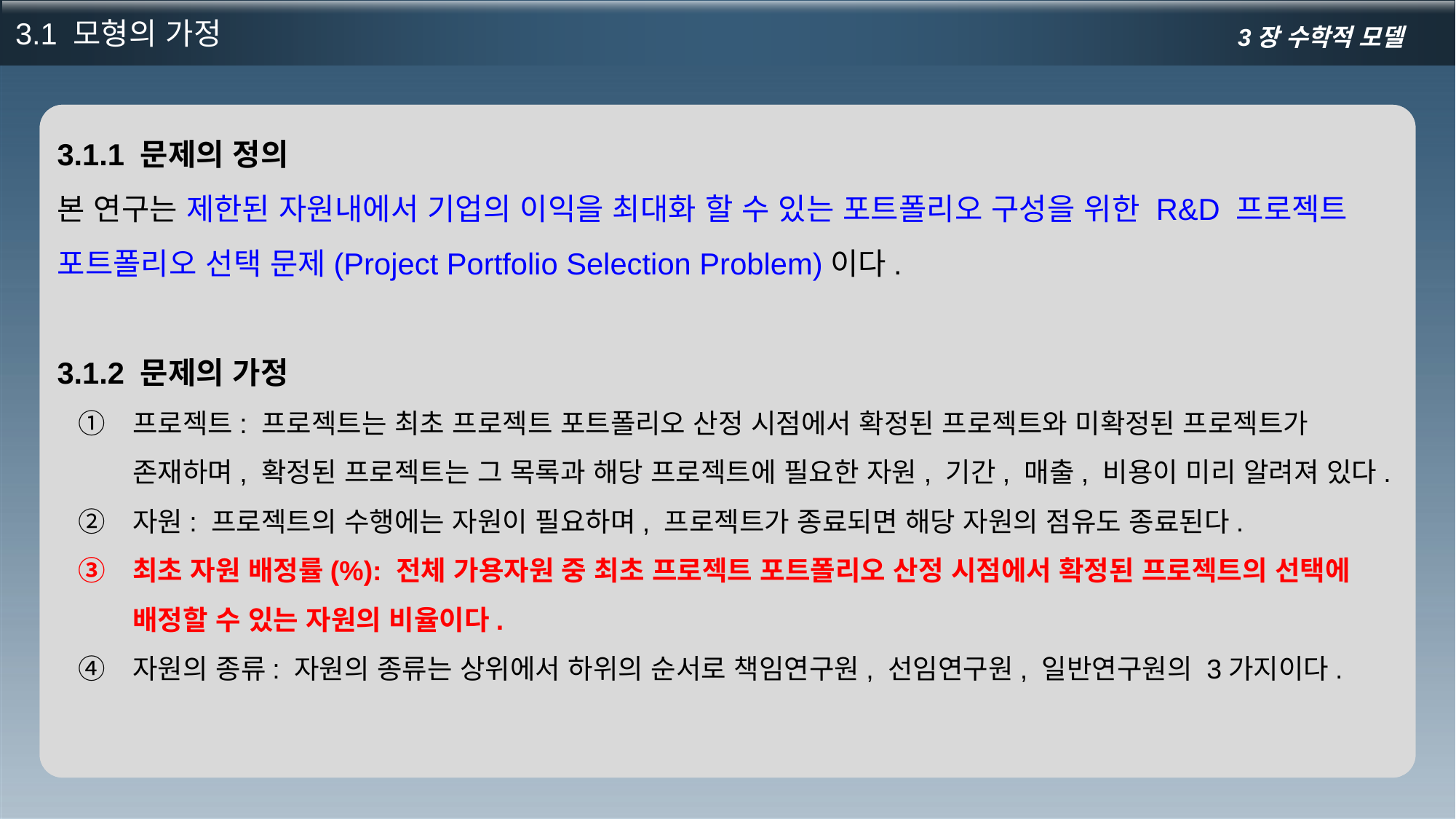

3.1 모형의 가정
3장 수학적 모델
3.1.1 문제의 정의
본 연구는 제한된 자원내에서 기업의 이익을 최대화 할 수 있는 포트폴리오 구성을 위한 R&D 프로젝트 포트폴리오 선택 문제(Project Portfolio Selection Problem)이다.

3.1.2 문제의 가정
프로젝트: 프로젝트는 최초 프로젝트 포트폴리오 산정 시점에서 확정된 프로젝트와 미확정된 프로젝트가 존재하며, 확정된 프로젝트는 그 목록과 해당 프로젝트에 필요한 자원, 기간, 매출, 비용이 미리 알려져 있다.
자원: 프로젝트의 수행에는 자원이 필요하며, 프로젝트가 종료되면 해당 자원의 점유도 종료된다.
최초 자원 배정률(%): 전체 가용자원 중 최초 프로젝트 포트폴리오 산정 시점에서 확정된 프로젝트의 선택에 배정할 수 있는 자원의 비율이다.
자원의 종류: 자원의 종류는 상위에서 하위의 순서로 책임연구원, 선임연구원, 일반연구원의 3가지이다.